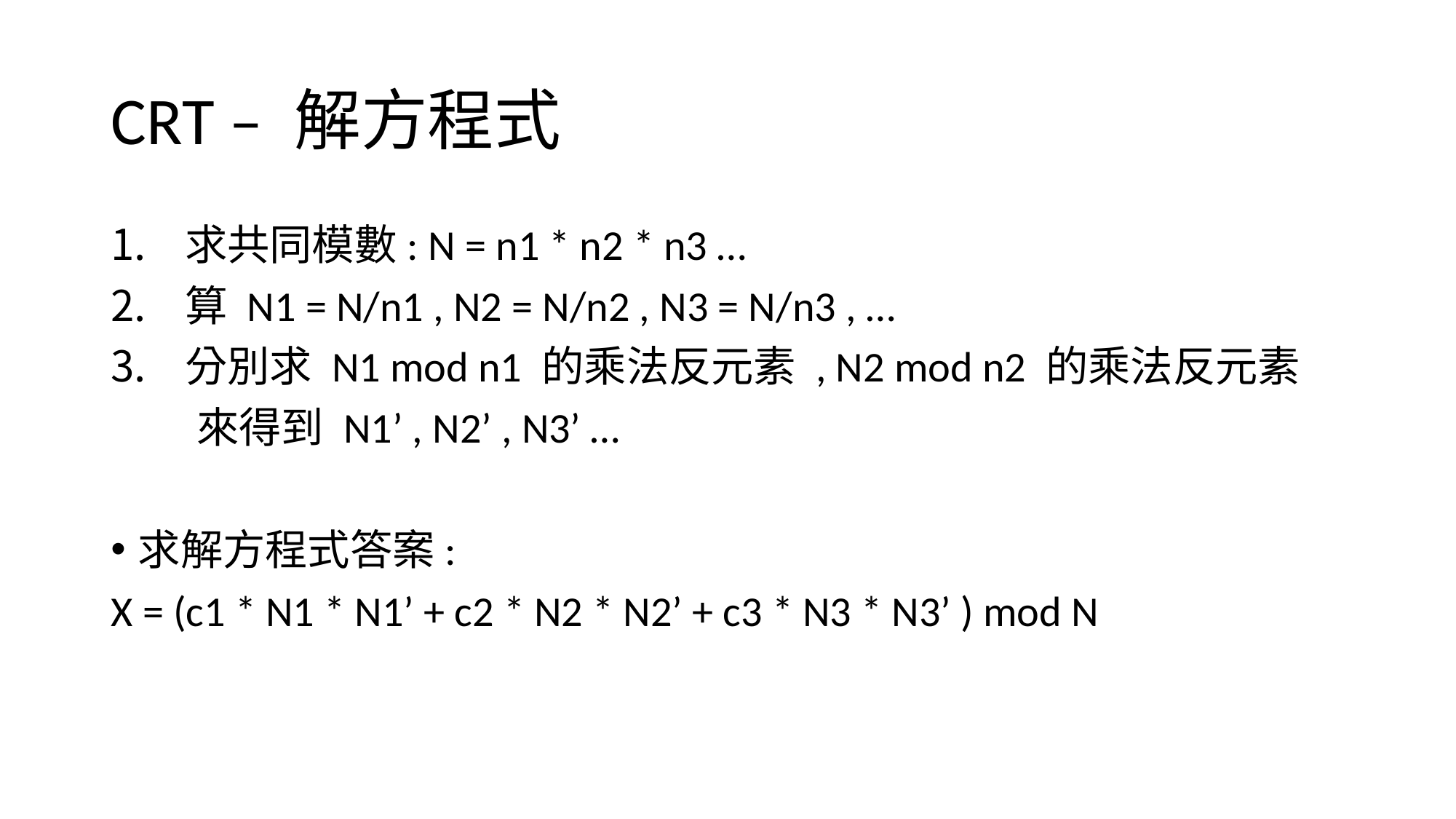

# CRT – 解方程式
 求共同模數: N = n1 * n2 * n3 …
 算 N1 = N/n1 , N2 = N/n2 , N3 = N/n3 , …
 分別求 N1 mod n1 的乘法反元素 , N2 mod n2 的乘法反元素
        來得到 N1’ , N2’ , N3’ …

求解方程式答案:
X = (c1 * N1 * N1’ + c2 * N2 * N2’ + c3 * N3 * N3’ ) mod N